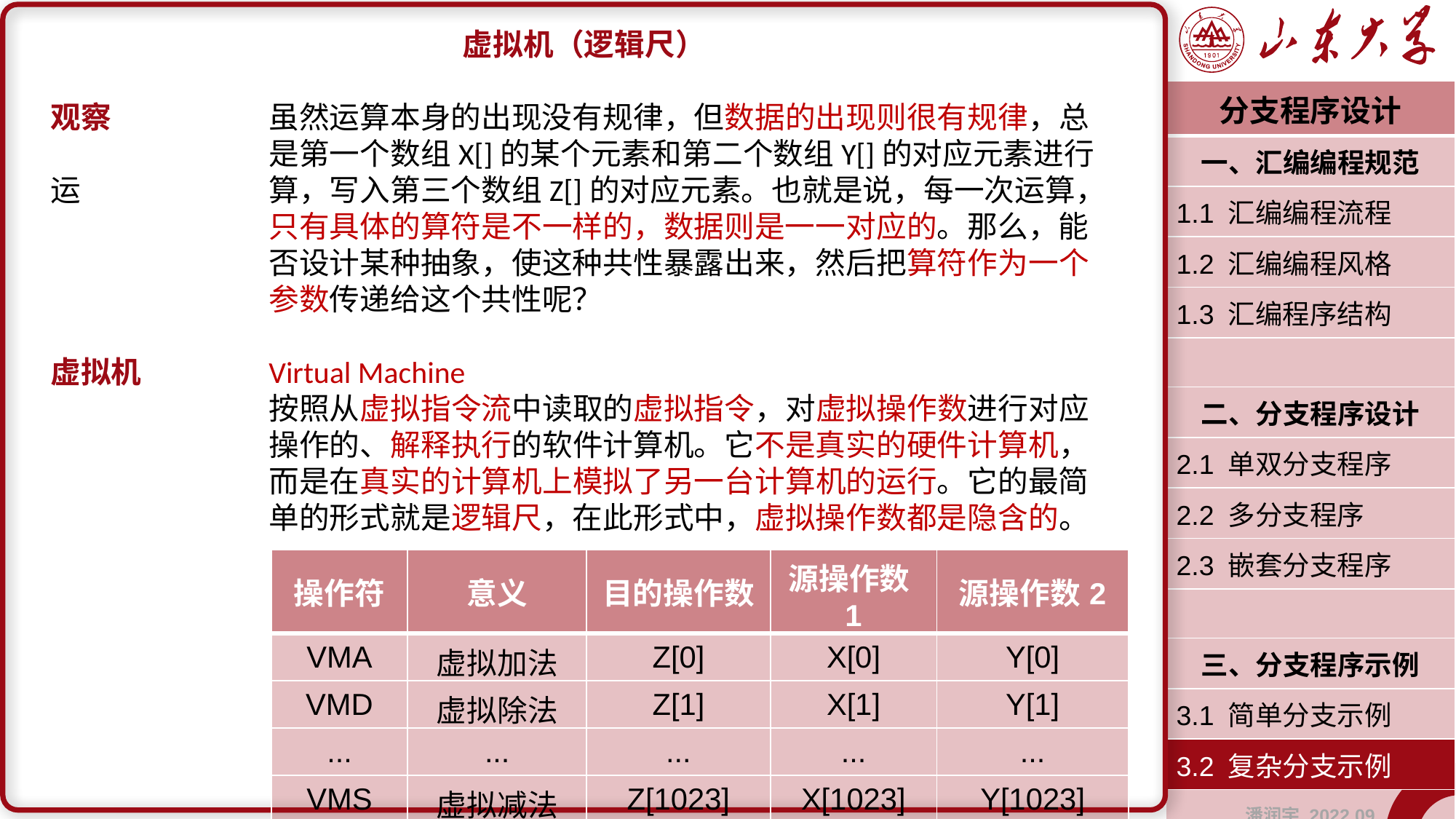

虚拟机（逻辑尺）

观察		虽然运算本身的出现没有规律，但数据的出现则很有规律，总		是第一个数组X[]的某个元素和第二个数组Y[]的对应元素进行运		算，写入第三个数组Z[]的对应元素。也就是说，每一次运算，		只有具体的算符是不一样的，数据则是一一对应的。那么，能		否设计某种抽象，使这种共性暴露出来，然后把算符作为一个		参数传递给这个共性呢？

虚拟机		Virtual Machine
		按照从虚拟指令流中读取的虚拟指令，对虚拟操作数进行对应		操作的、解释执行的软件计算机。它不是真实的硬件计算机，		而是在真实的计算机上模拟了另一台计算机的运行。它的最简		单的形式就是逻辑尺，在此形式中，虚拟操作数都是隐含的。

| 分支程序设计 |
| --- |
| 一、汇编编程规范 |
| 1.1 汇编编程流程 |
| 1.2 汇编编程风格 |
| 1.3 汇编程序结构 |
|  |
| 二、分支程序设计 |
| 2.1 单双分支程序 |
| 2.2 多分支程序 |
| 2.3 嵌套分支程序 |
|  |
| 三、分支程序示例 |
| 3.1 简单分支示例 |
| 3.2 复杂分支示例 |
| 潘润宇 2022.09 |
| 操作符 | 意义 | 目的操作数 | 源操作数1 | 源操作数2 |
| --- | --- | --- | --- | --- |
| VMA | 虚拟加法 | Z[0] | X[0] | Y[0] |
| VMD | 虚拟除法 | Z[1] | X[1] | Y[1] |
| ... | ... | ... | ... | ... |
| VMS | 虚拟减法 | Z[1023] | X[1023] | Y[1023] |